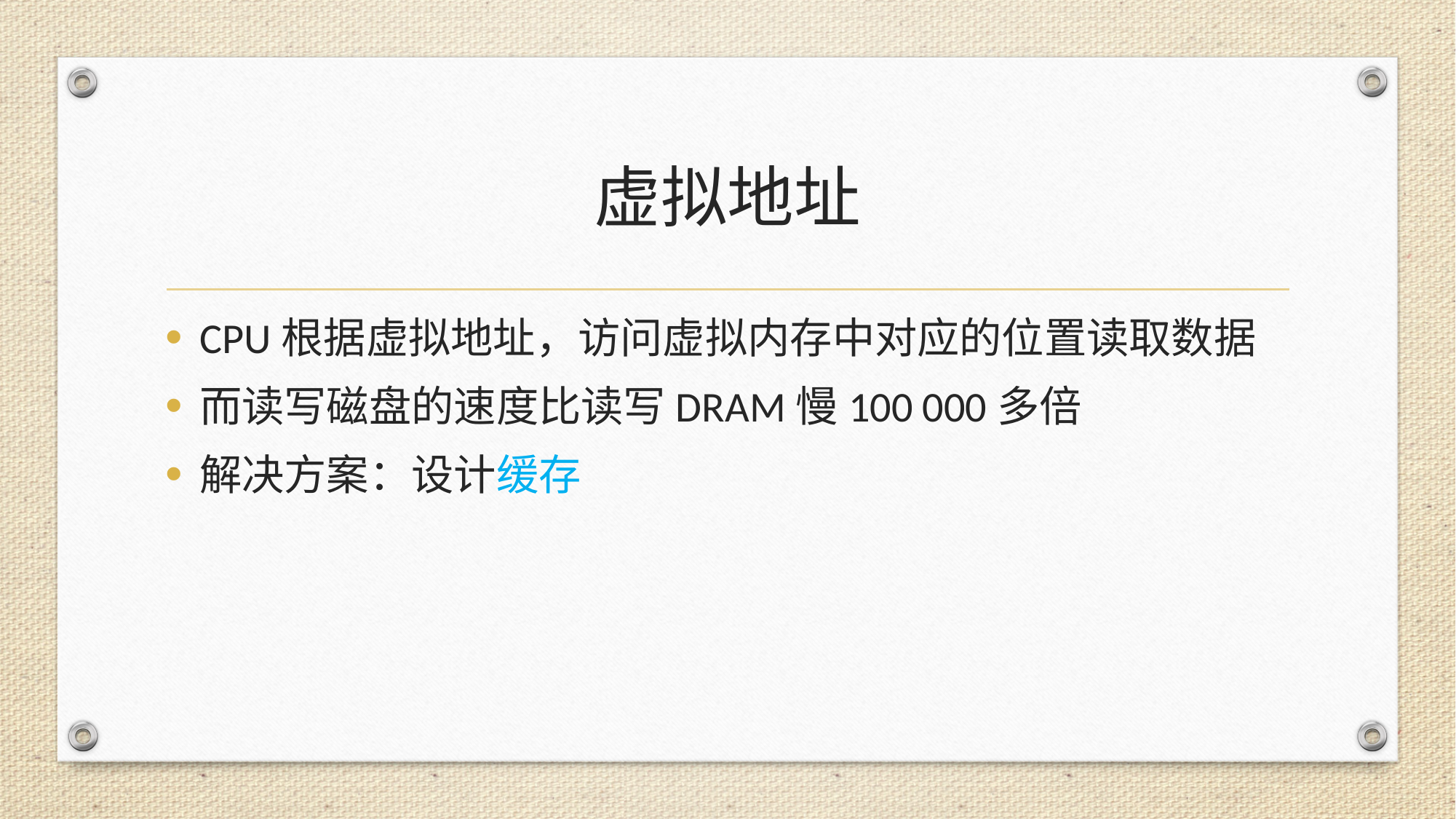

# 虚拟地址
CPU根据虚拟地址，访问虚拟内存中对应的位置读取数据
而读写磁盘的速度比读写DRAM慢100 000多倍
解决方案：设计缓存